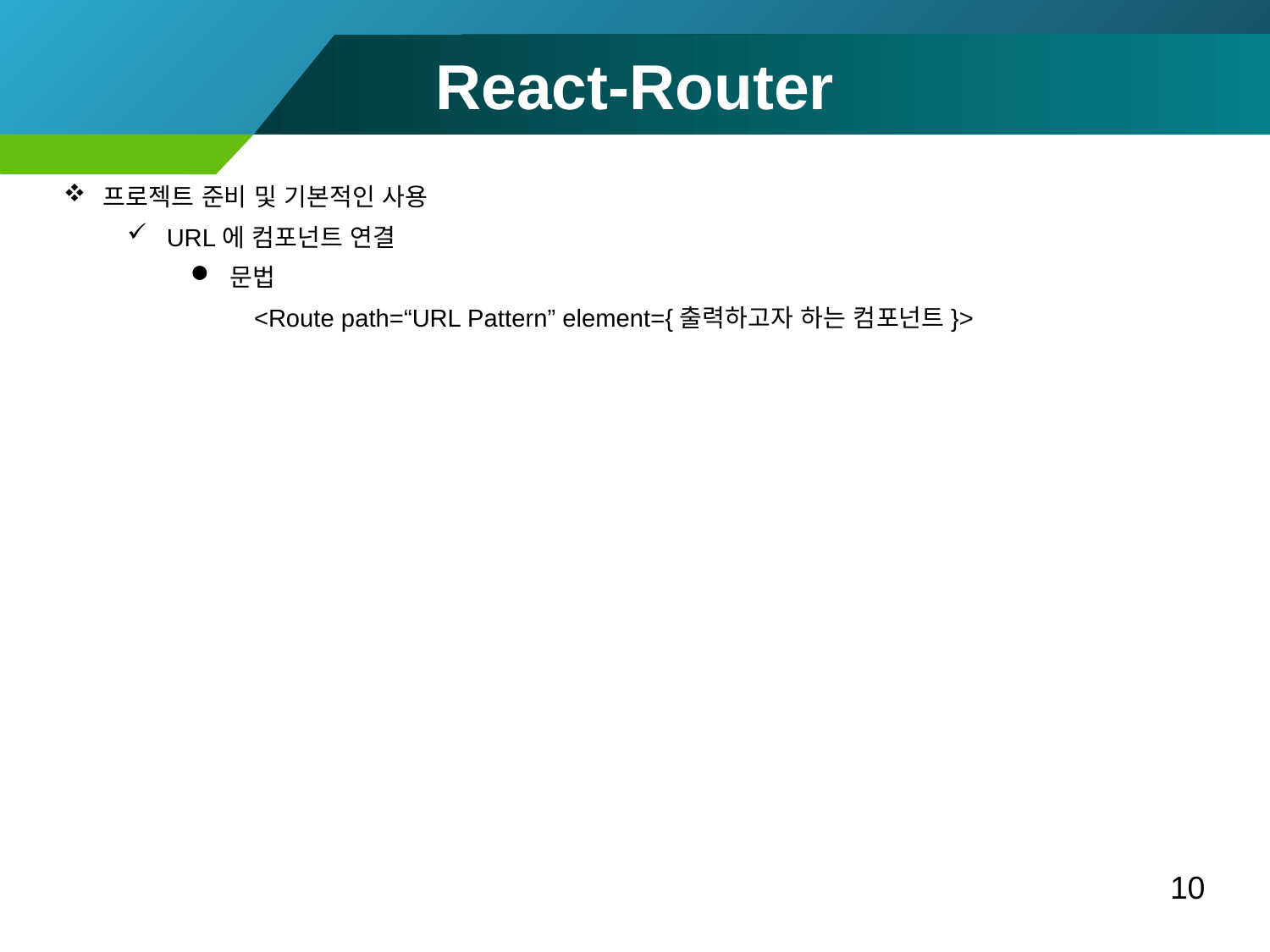

React-Router
프로젝트 준비 및 기본적인 사용
URL에 컴포넌트 연결
문법
<Route path=“URL Pattern” element={출력하고자 하는 컴포넌트}>
10